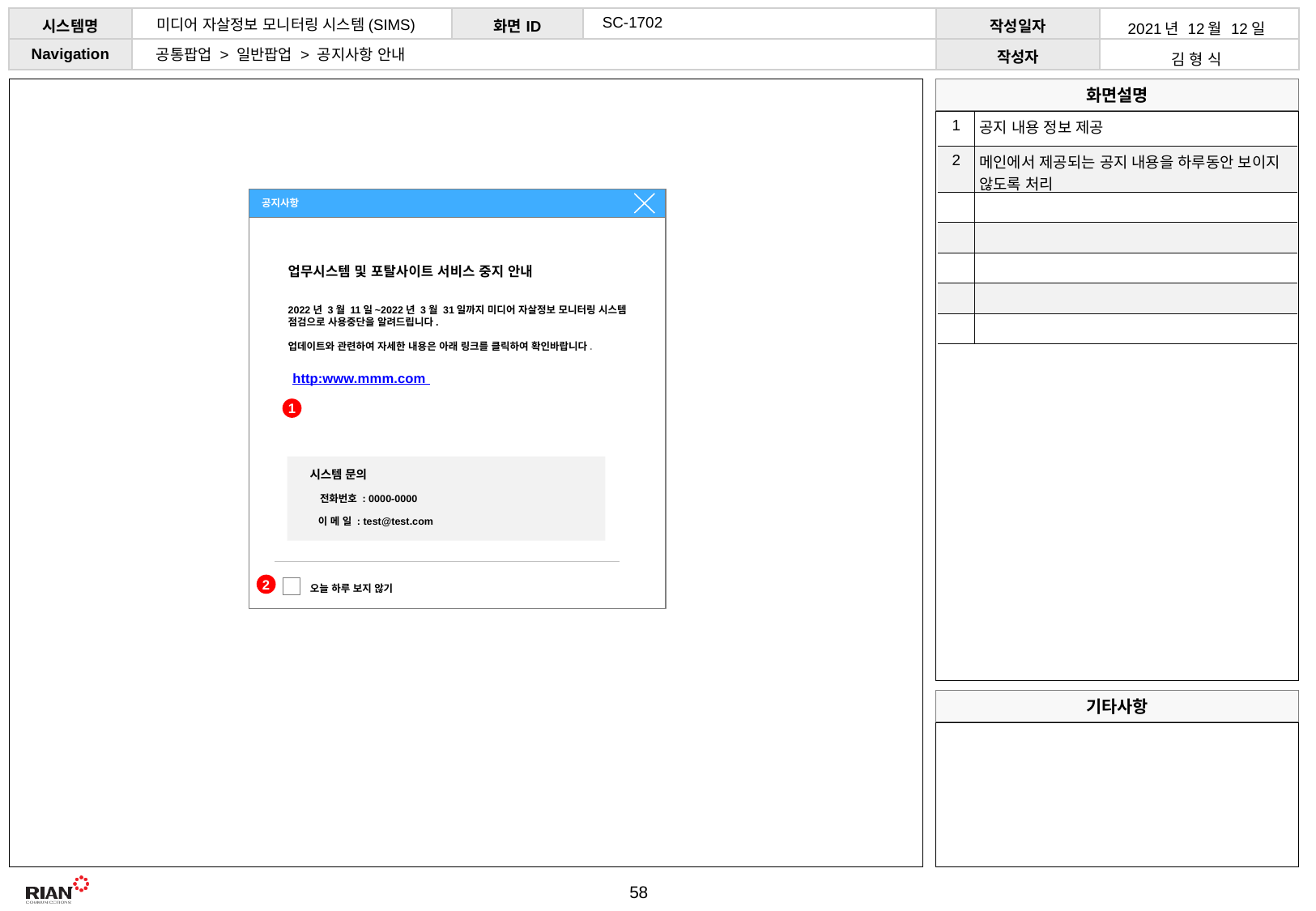

SC-1702
미디어 자살정보 모니터링 시스템(SIMS)
| 2021년 12월 12일 |
| --- |
| 김 형 식 |
공통팝업 > 일반팝업 > 공지사항 안내
| 1 | 공지 내용 정보 제공 |
| --- | --- |
| 2 | 메인에서 제공되는 공지 내용을 하루동안 보이지 않도록 처리 |
|  |  |
|  |  |
|  |  |
|  |  |
|  |  |

공지사항

업무시스템 및 포탈사이트 서비스 중지 안내

2022년 3월 11일~2022년 3월 31일까지 미디어 자살정보 모니터링 시스템 점검으로 사용중단을 알려드립니다.

업데이트와 관련하여 자세한 내용은 아래 링크를 클릭하여 확인바랍니다.

http:www.mmm.com
1

시스템 문의
전화번호 : 0000-0000
이 메 일 : test@test.com
2

오늘 하루 보지 않기